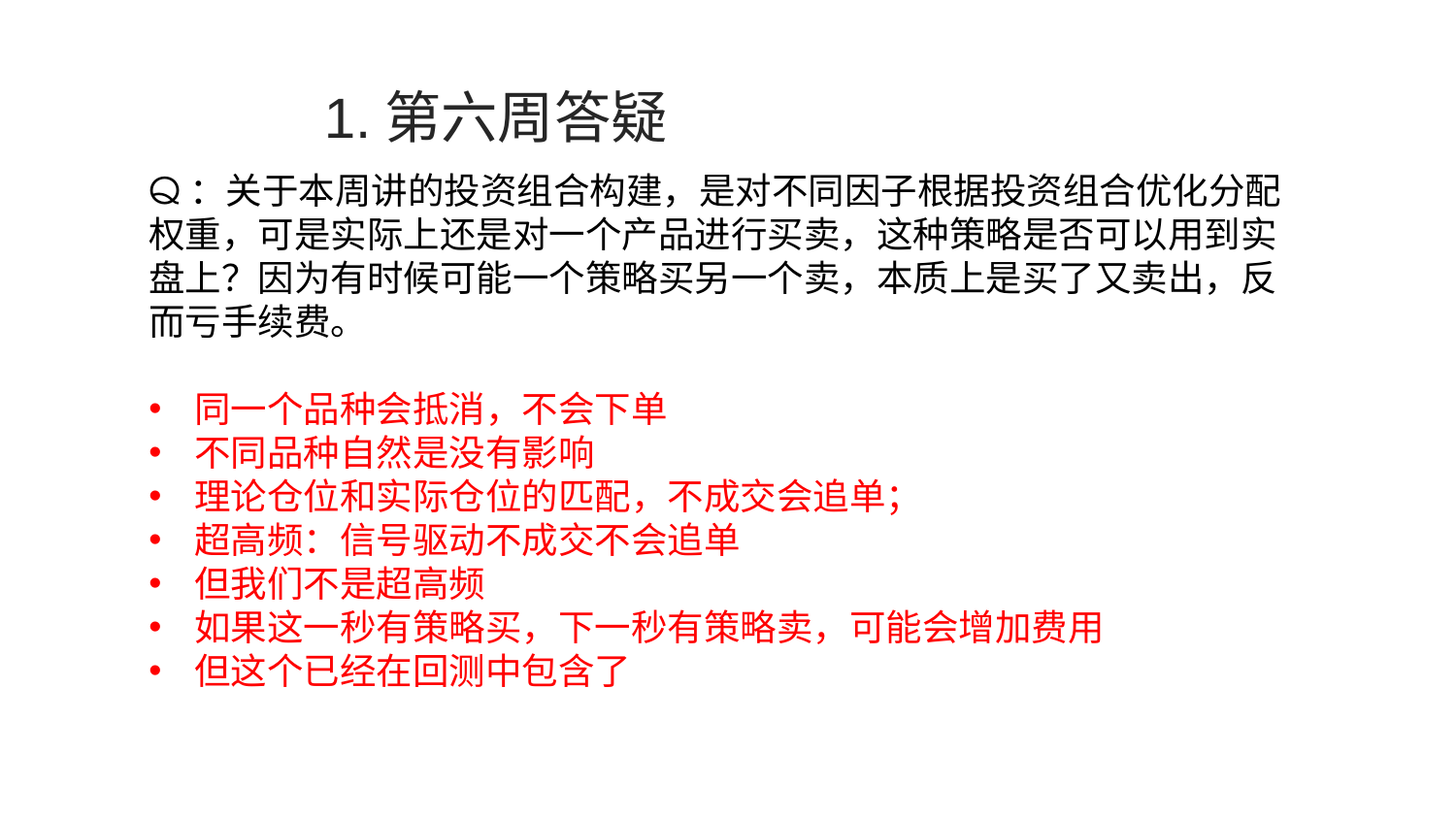

# 1.第六周答疑
Q：关于本周讲的投资组合构建，是对不同因子根据投资组合优化分配权重，可是实际上还是对一个产品进行买卖，这种策略是否可以用到实盘上？因为有时候可能一个策略买另一个卖，本质上是买了又卖出，反而亏手续费。

同一个品种会抵消，不会下单
不同品种自然是没有影响
理论仓位和实际仓位的匹配，不成交会追单；
超高频：信号驱动不成交不会追单
但我们不是超高频
如果这一秒有策略买，下一秒有策略卖，可能会增加费用
但这个已经在回测中包含了